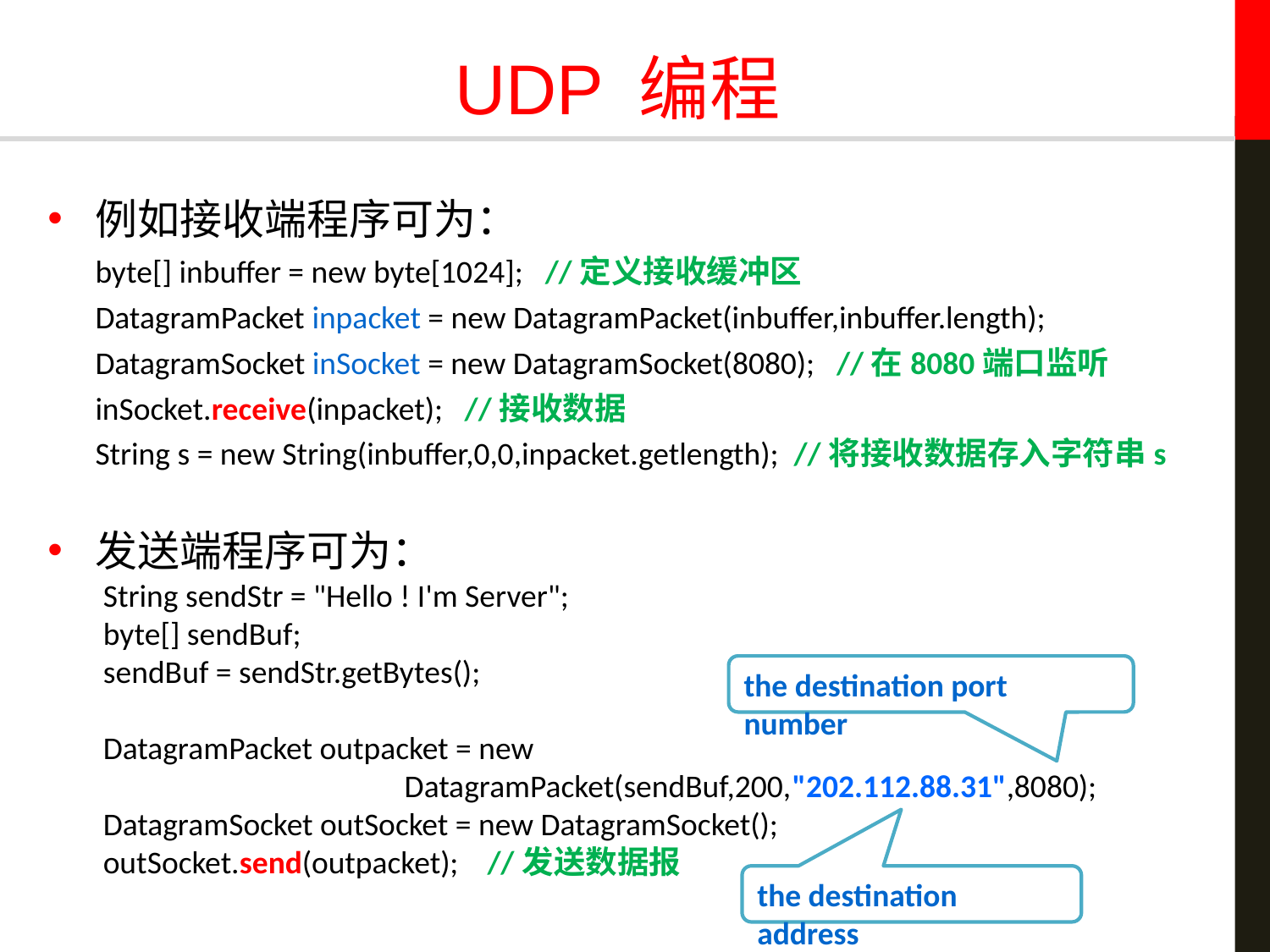

# UDP 编程
例如接收端程序可为：
byte[] inbuffer = new byte[1024];   //定义接收缓冲区
DatagramPacket inpacket = new DatagramPacket(inbuffer,inbuffer.length);
DatagramSocket inSocket = new DatagramSocket(8080);   //在8080端口监听
inSocket.receive(inpacket);   //接收数据
String s = new String(inbuffer,0,0,inpacket.getlength);  //将接收数据存入字符串s
发送端程序可为：
String sendStr = "Hello ! I'm Server";
byte[] sendBuf;
sendBuf = sendStr.getBytes();
DatagramPacket outpacket = new
                                          DatagramPacket(sendBuf,200,"202.112.88.31",8080);
DatagramSocket outSocket = new DatagramSocket();
outSocket.send(outpacket);    //发送数据报
the destination port number
the destination address